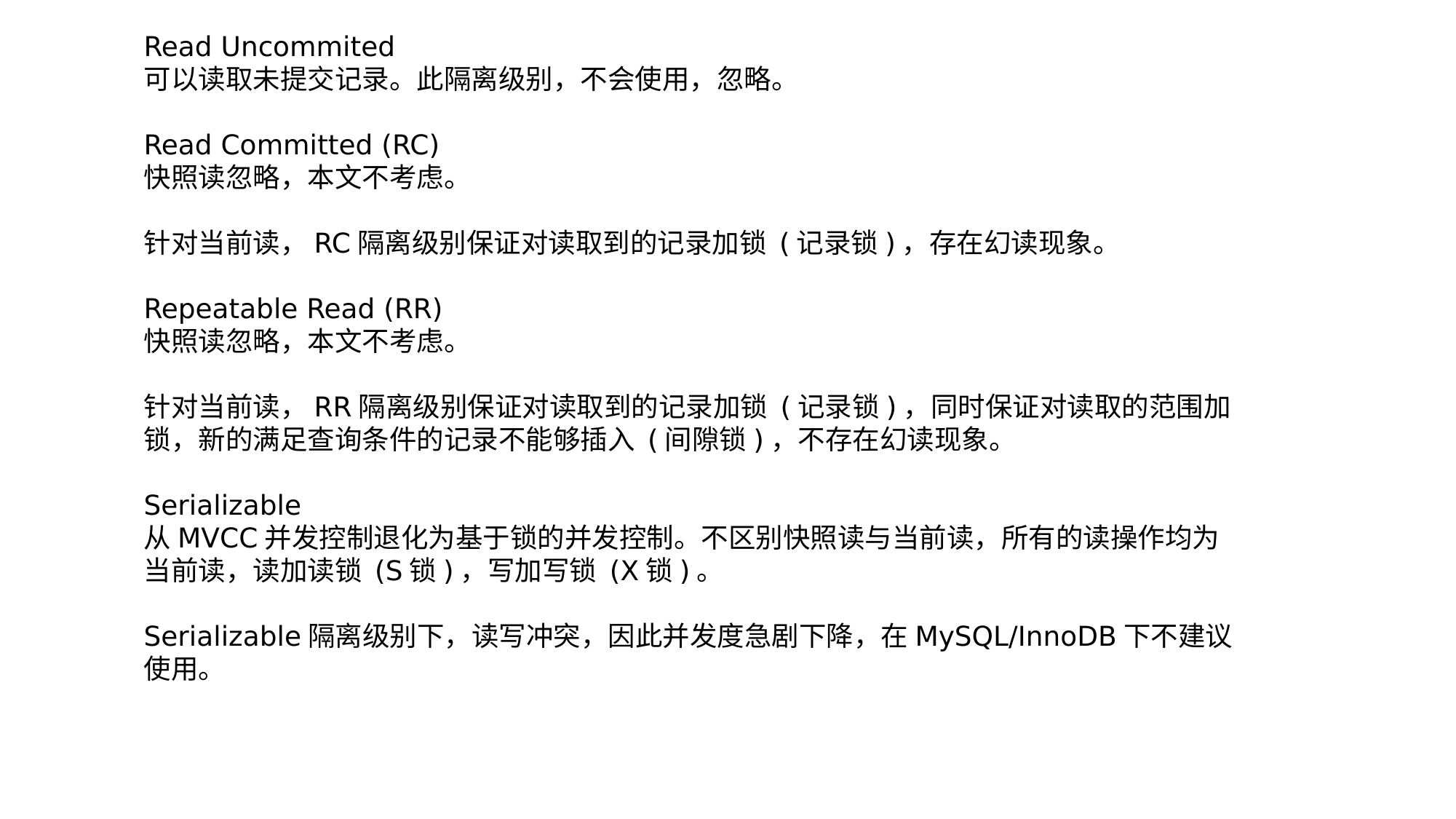

Read Uncommited
可以读取未提交记录。此隔离级别，不会使用，忽略。

Read Committed (RC)
快照读忽略，本文不考虑。

针对当前读，RC隔离级别保证对读取到的记录加锁 (记录锁)，存在幻读现象。

Repeatable Read (RR)
快照读忽略，本文不考虑。

针对当前读，RR隔离级别保证对读取到的记录加锁 (记录锁)，同时保证对读取的范围加锁，新的满足查询条件的记录不能够插入 (间隙锁)，不存在幻读现象。

Serializable
从MVCC并发控制退化为基于锁的并发控制。不区别快照读与当前读，所有的读操作均为当前读，读加读锁 (S锁)，写加写锁 (X锁)。

Serializable隔离级别下，读写冲突，因此并发度急剧下降，在MySQL/InnoDB下不建议使用。